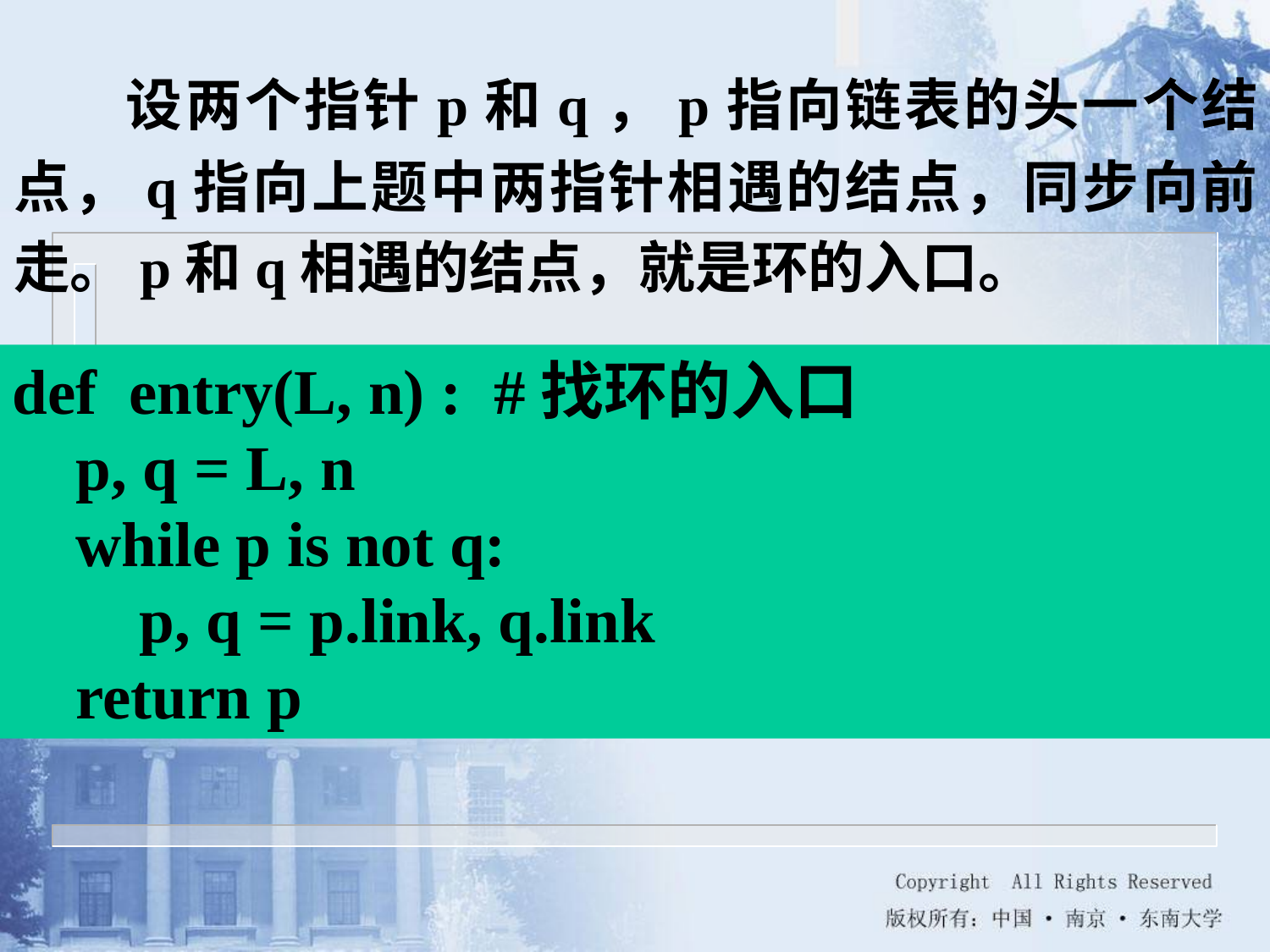

设两个指针p和q，p指向链表的头一个结点，q指向上题中两指针相遇的结点，同步向前走。p和q相遇的结点，就是环的入口。
def  entry(L, n) :  #找环的入口
    p, q = L, n
    while p is not q:
        p, q = p.link, q.link
    return p